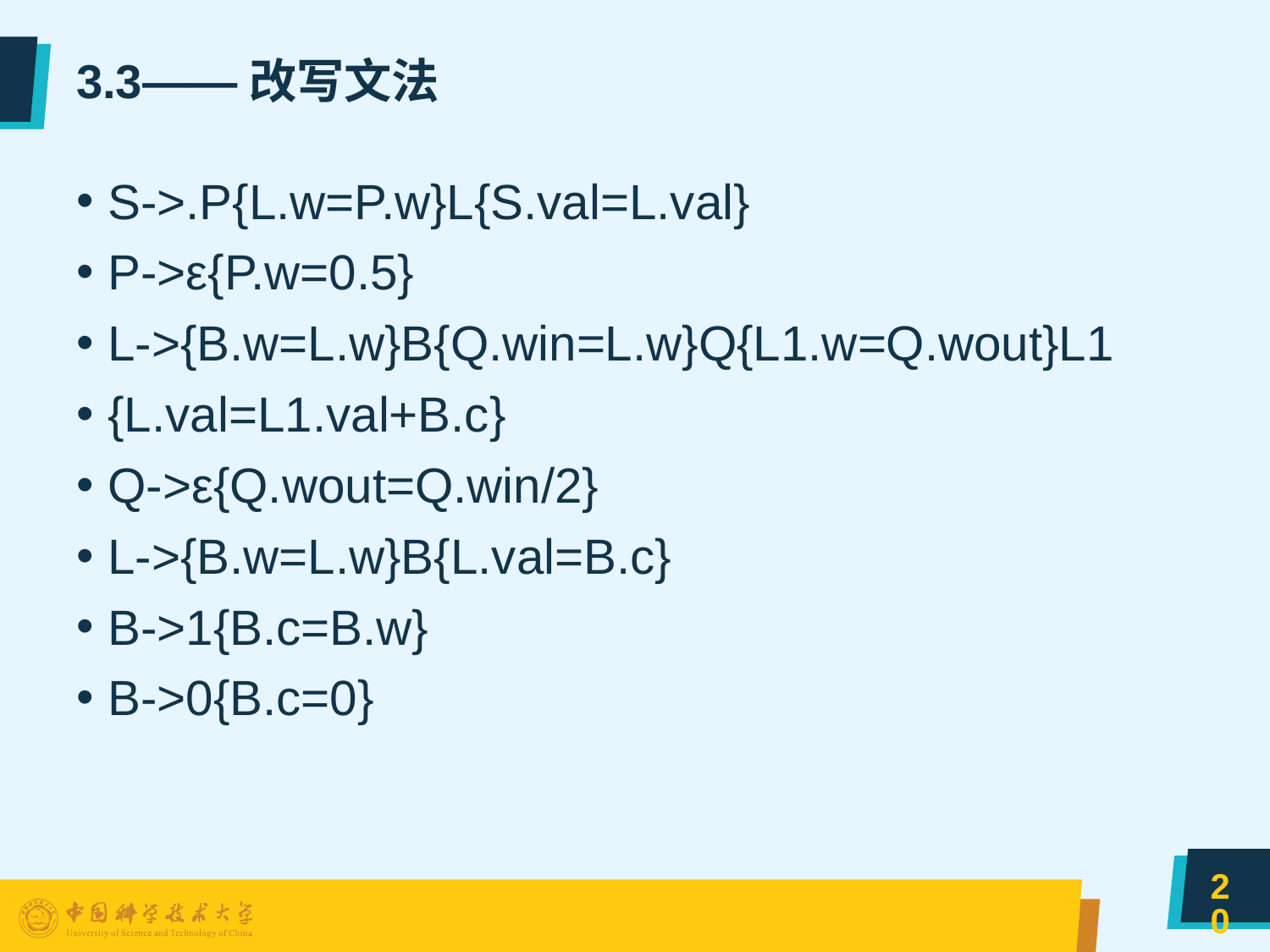

# 3.3——改写文法
S->.P{L.w=P.w}L{S.val=L.val}
P->ε{P.w=0.5}
L->{B.w=L.w}B{Q.win=L.w}Q{L1.w=Q.wout}L1
{L.val=L1.val+B.c}
Q->ε{Q.wout=Q.win/2}
L->{B.w=L.w}B{L.val=B.c}
B->1{B.c=B.w}
B->0{B.c=0}

20